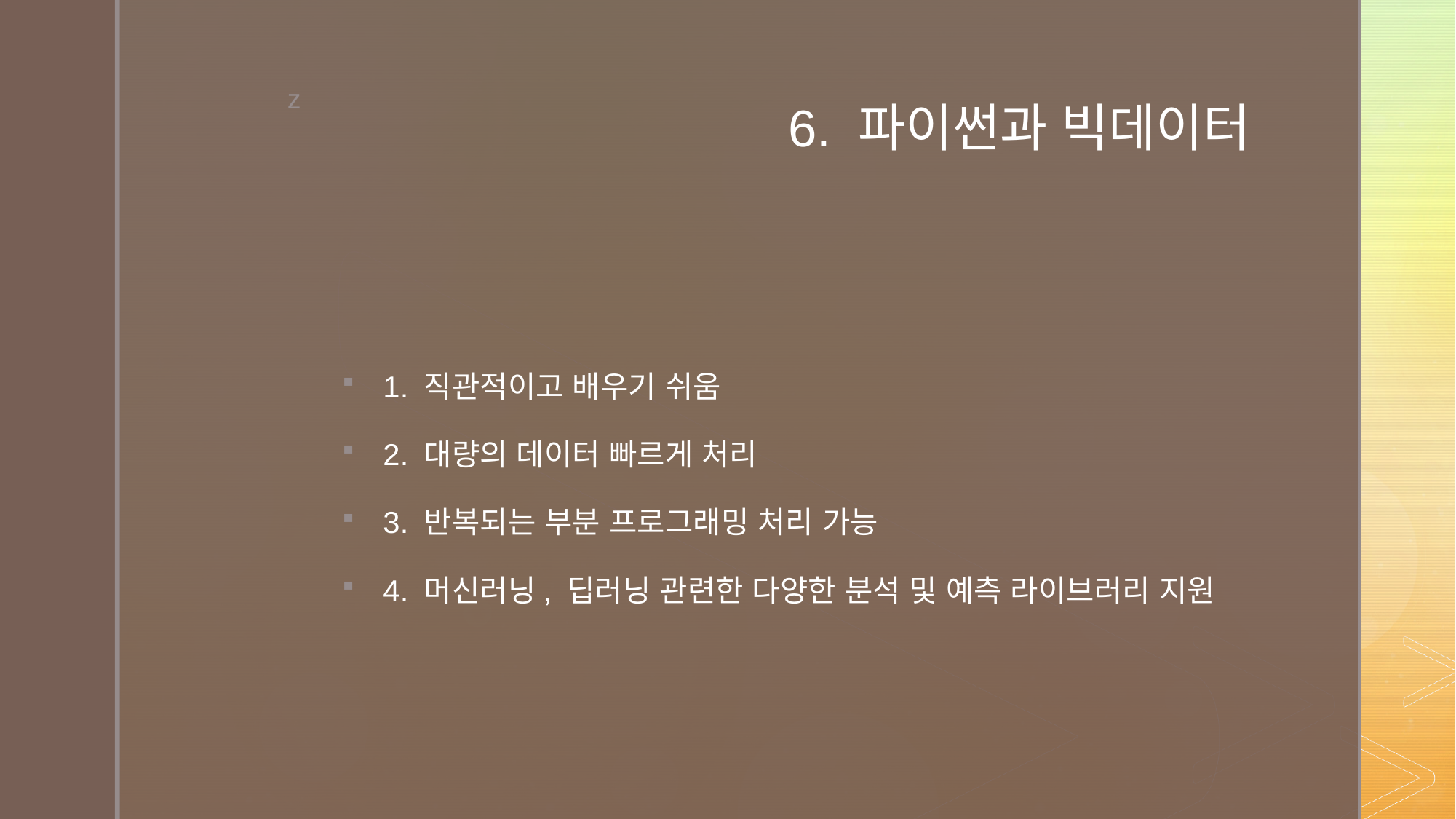

# 6. 파이썬과 빅데이터
1. 직관적이고 배우기 쉬움
2. 대량의 데이터 빠르게 처리
3. 반복되는 부분 프로그래밍 처리 가능
4. 머신러닝, 딥러닝 관련한 다양한 분석 및 예측 라이브러리 지원